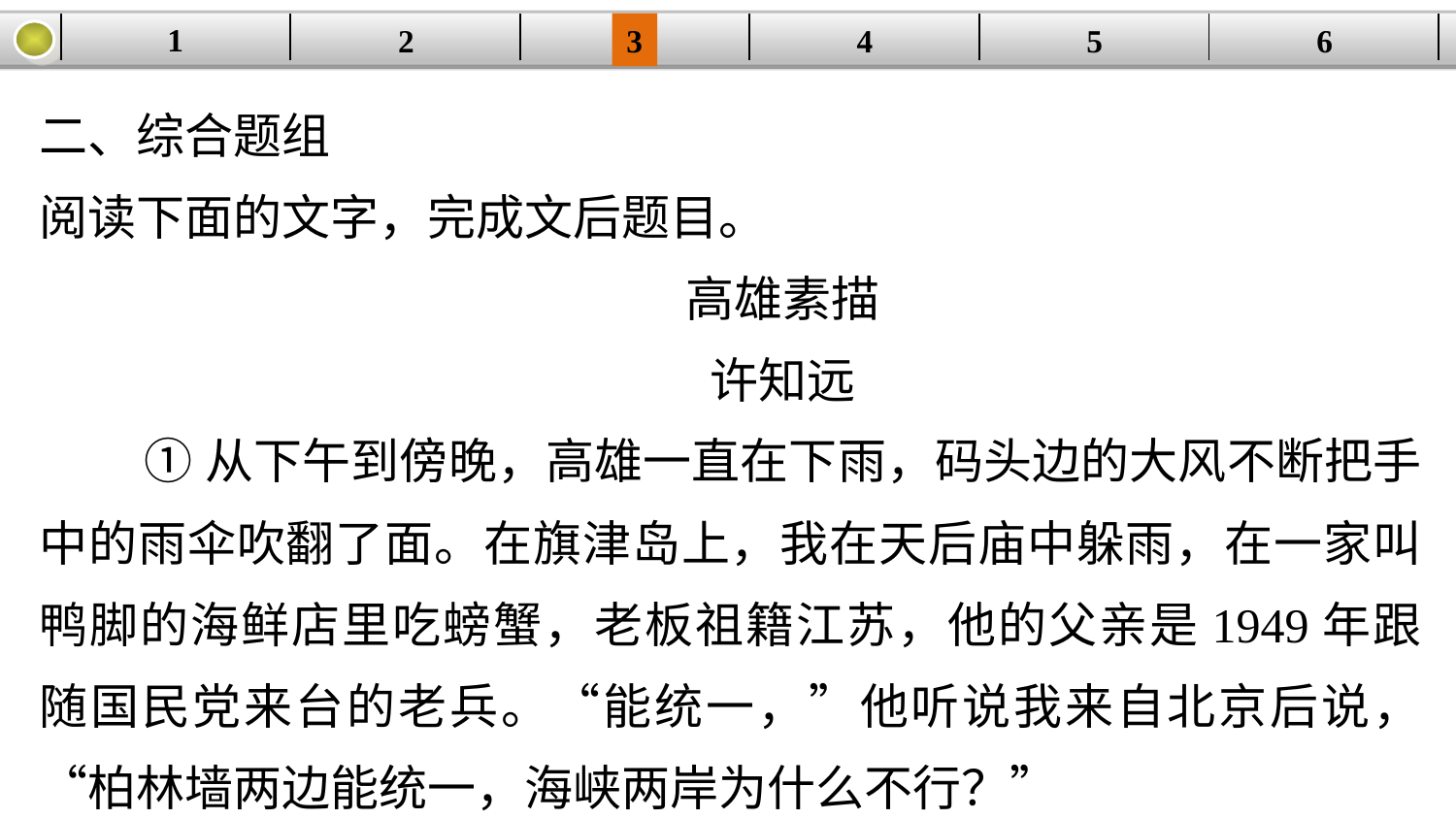

1
2
3
4
|  |  |  |  |  |  |
| --- | --- | --- | --- | --- | --- |
5
6

二、综合题组
阅读下面的文字，完成文后题目。
高雄素描
许知远
①从下午到傍晚，高雄一直在下雨，码头边的大风不断把手中的雨伞吹翻了面。在旗津岛上，我在天后庙中躲雨，在一家叫鸭脚的海鲜店里吃螃蟹，老板祖籍江苏，他的父亲是1949年跟随国民党来台的老兵。“能统一，”他听说我来自北京后说，“柏林墙两边能统一，海峡两岸为什么不行？”